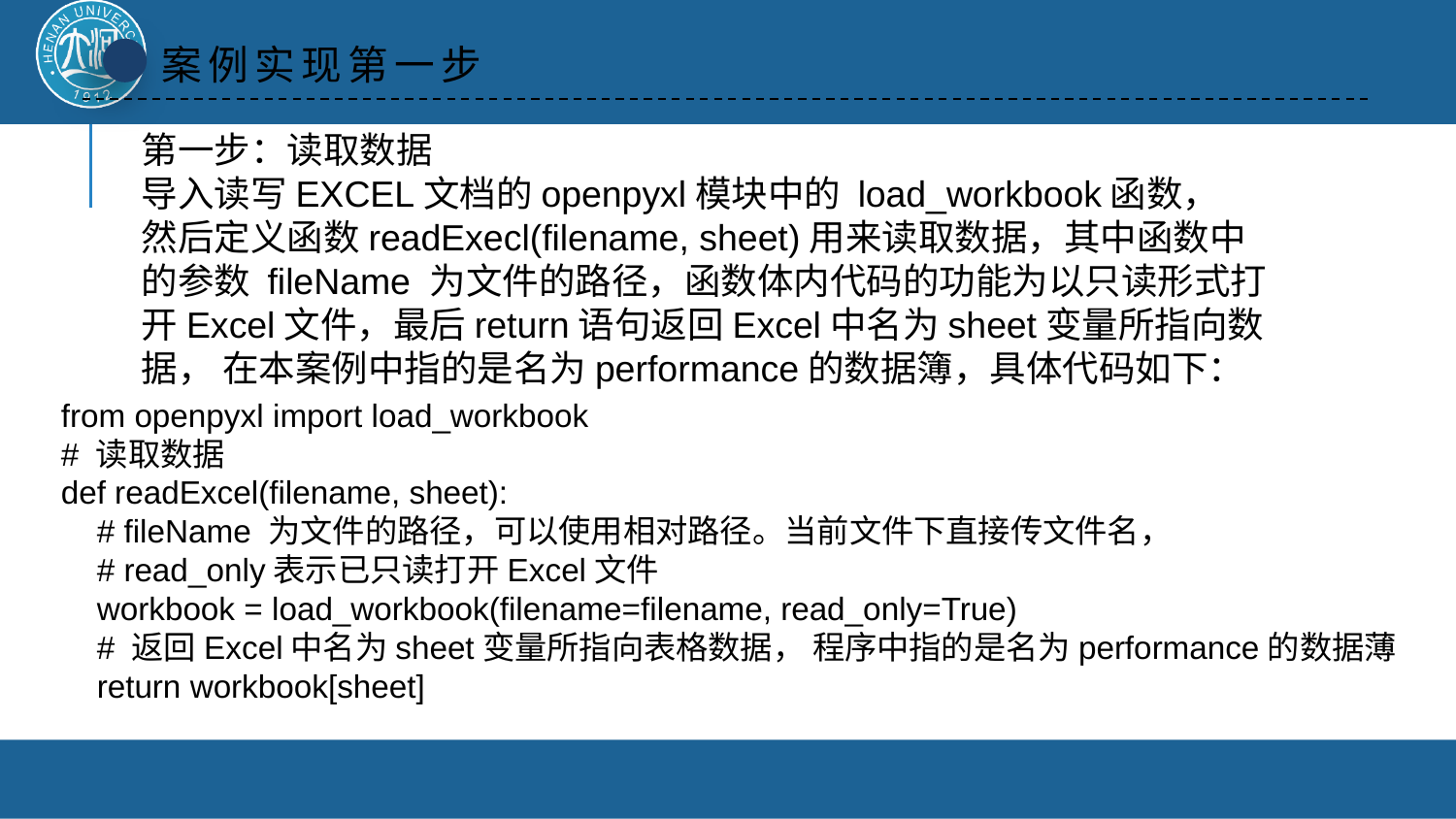

案例实现第一步

第一步：读取数据
导入读写EXCEL文档的openpyxl模块中的 load_workbook函数，
然后定义函数readExecl(filename, sheet)用来读取数据，其中函数中的参数 fileName 为文件的路径，函数体内代码的功能为以只读形式打开Excel文件，最后return语句返回Excel中名为sheet变量所指向数据， 在本案例中指的是名为performance的数据簿，具体代码如下：
from openpyxl import load_workbook
# 读取数据
def readExcel(filename, sheet):
    # fileName 为文件的路径，可以使用相对路径。当前文件下直接传文件名，
    # read_only表示已只读打开Excel文件
    workbook = load_workbook(filename=filename, read_only=True)
    # 返回Excel中名为sheet变量所指向表格数据， 程序中指的是名为performance的数据薄
    return workbook[sheet]